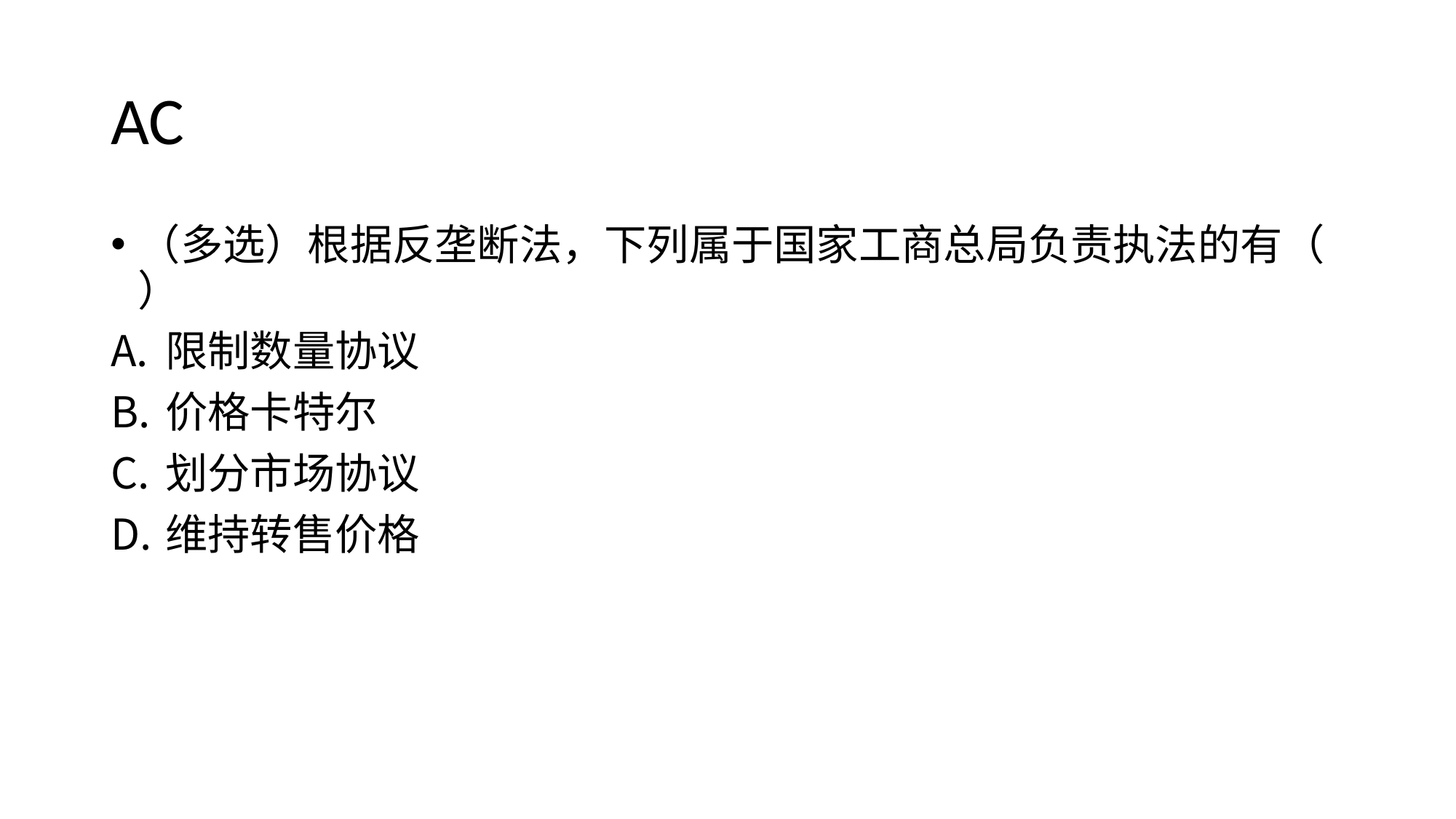

# AC
（多选）根据反垄断法，下列属于国家工商总局负责执法的有（   ）
限制数量协议
价格卡特尔
划分市场协议
维持转售价格